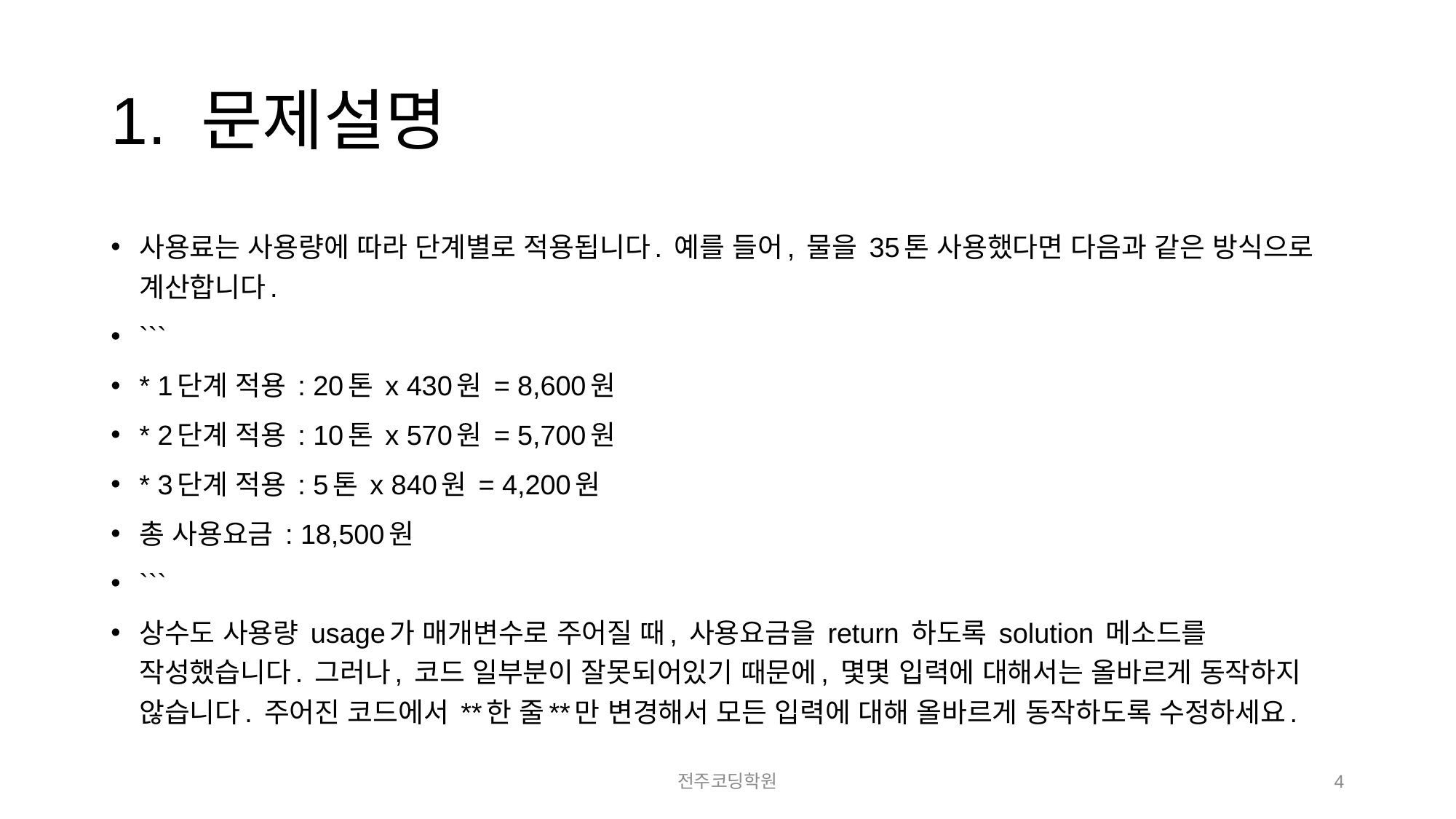

# 1. 문제설명
사용료는 사용량에 따라 단계별로 적용됩니다. 예를 들어, 물을 35톤 사용했다면 다음과 같은 방식으로 계산합니다.
```
* 1단계 적용 : 20톤 x 430원 = 8,600원
* 2단계 적용 : 10톤 x 570원 = 5,700원
* 3단계 적용 : 5톤 x 840원 = 4,200원
총 사용요금 : 18,500원
```
상수도 사용량 usage가 매개변수로 주어질 때, 사용요금을 return 하도록 solution 메소드를 작성했습니다. 그러나, 코드 일부분이 잘못되어있기 때문에, 몇몇 입력에 대해서는 올바르게 동작하지 않습니다. 주어진 코드에서 **한 줄**만 변경해서 모든 입력에 대해 올바르게 동작하도록 수정하세요.
전주코딩학원
4